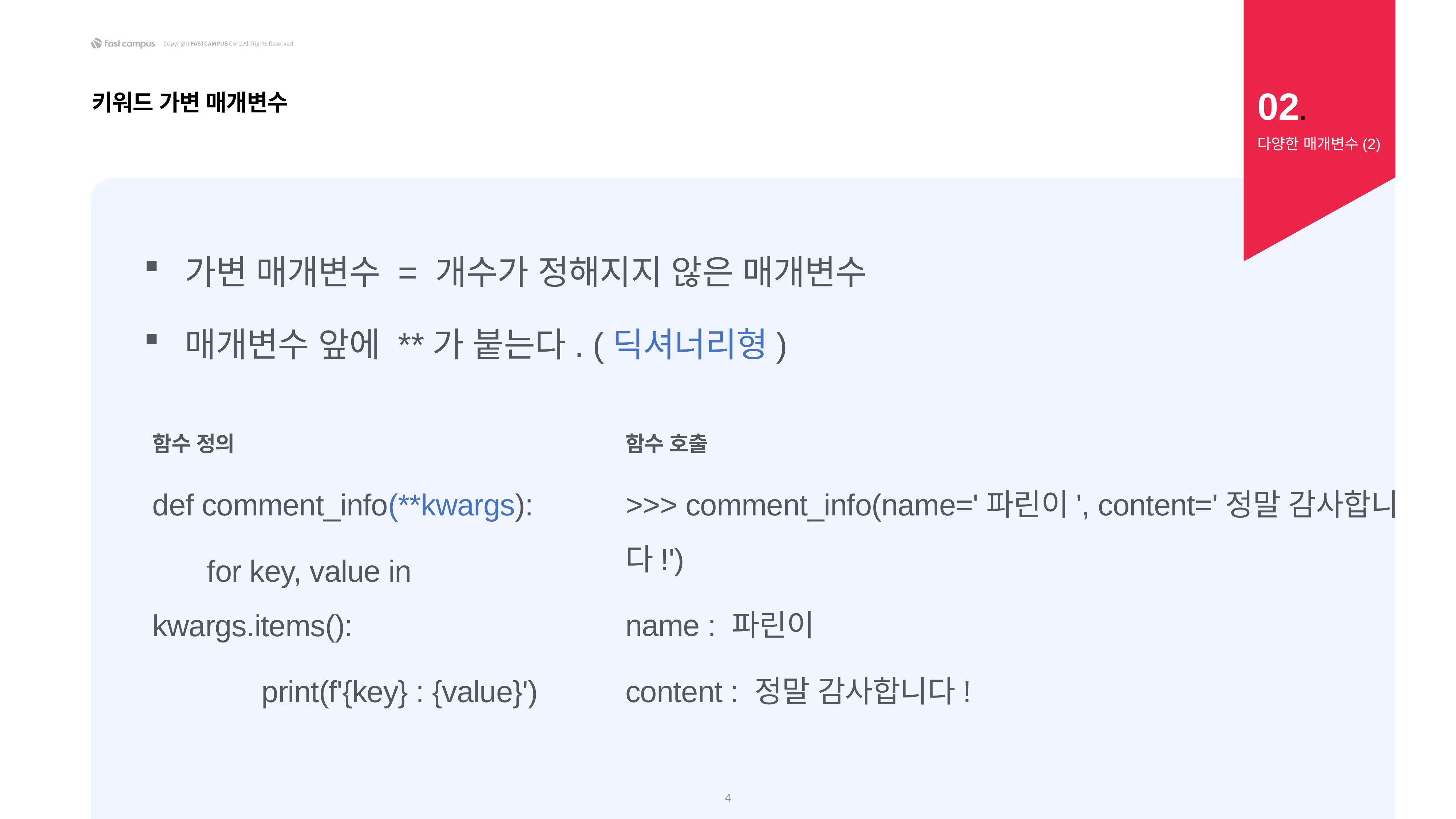

02.
키워드 가변 매개변수
다양한 매개변수(2)
가변 매개변수 = 개수가 정해지지 않은 매개변수
매개변수 앞에 **가 붙는다. (딕셔너리형)

함수 정의
def comment_info(**kwargs):
	for key, value in kwargs.items():
		print(f'{key} : {value}')
함수 호출
>>> comment_info(name='파린이', content='정말 감사합니다!')
name : 파린이
content : 정말 감사합니다!
4